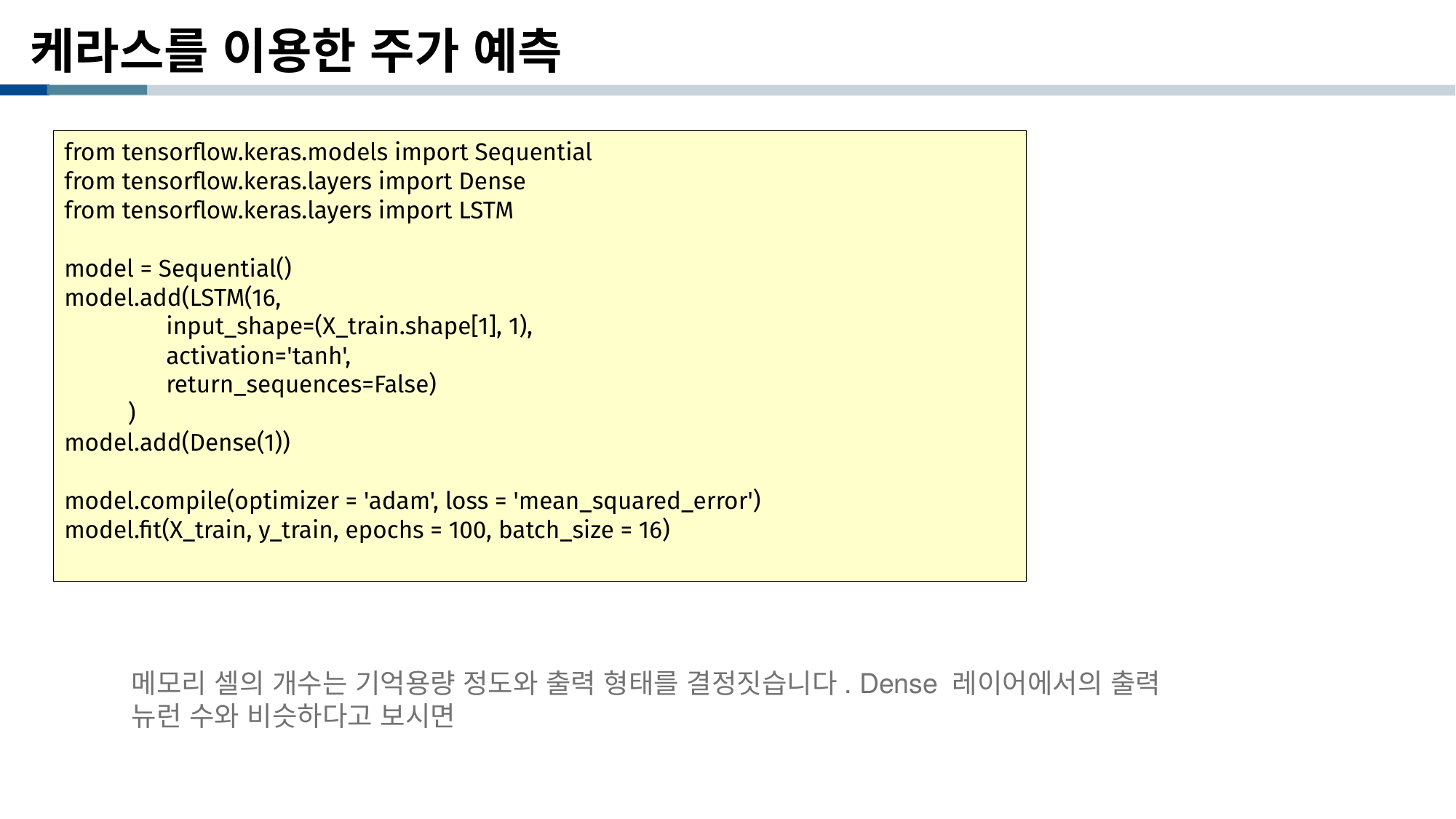

# 케라스를 이용한 주가 예측
from tensorflow.keras.models import Sequential
from tensorflow.keras.layers import Dense
from tensorflow.keras.layers import LSTM

model = Sequential()
model.add(LSTM(16,
                input_shape=(X_train.shape[1], 1),
                activation='tanh',
                return_sequences=False)
          )
model.add(Dense(1))

model.compile(optimizer = 'adam', loss = 'mean_squared_error')
model.fit(X_train, y_train, epochs = 100, batch_size = 16)
메모리 셀의 개수는 기억용량 정도와 출력 형태를 결정짓습니다. Dense 레이어에서의 출력 뉴런 수와 비슷하다고 보시면